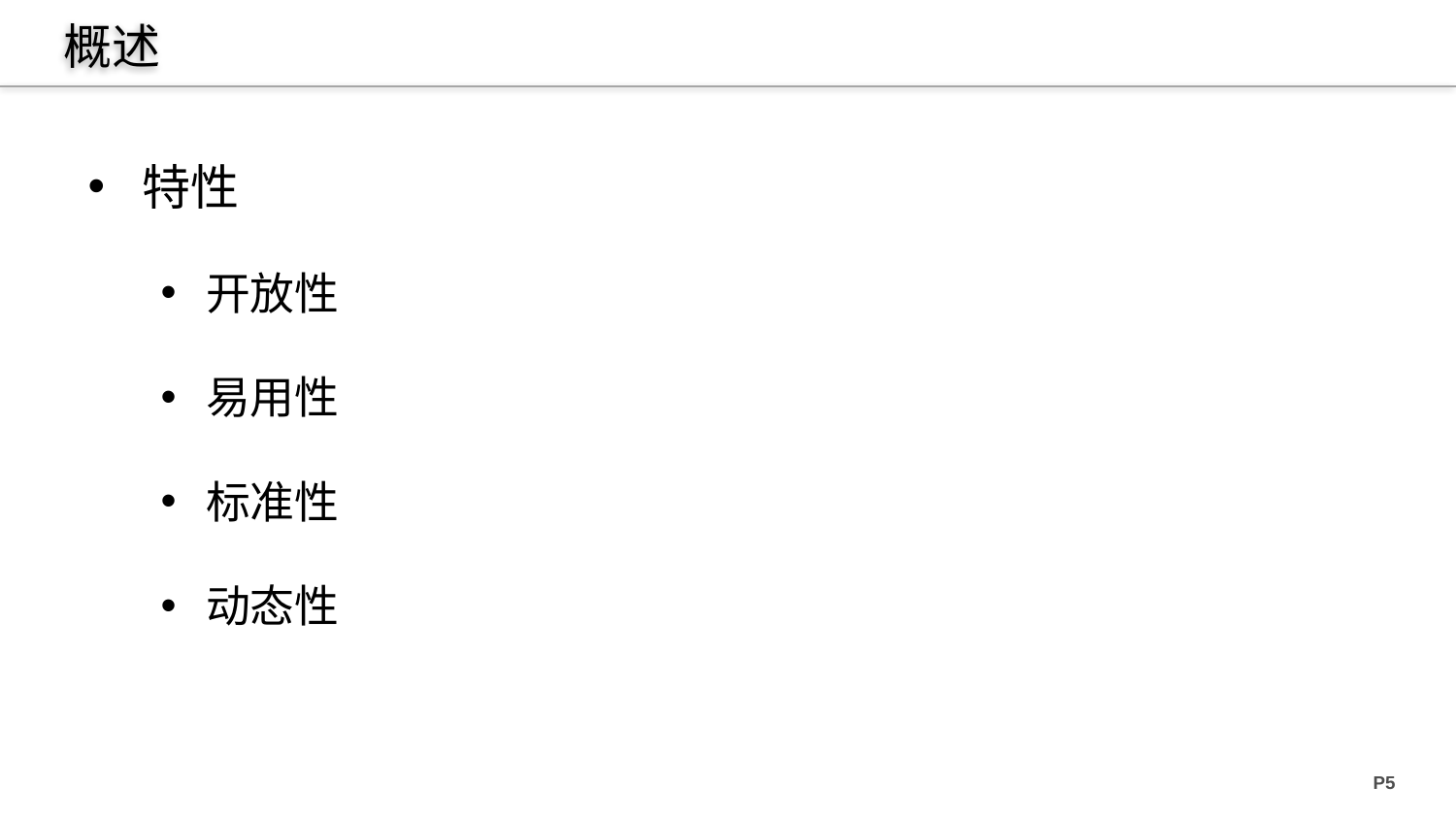

# 概述

特性
开放性
易用性
标准性
动态性